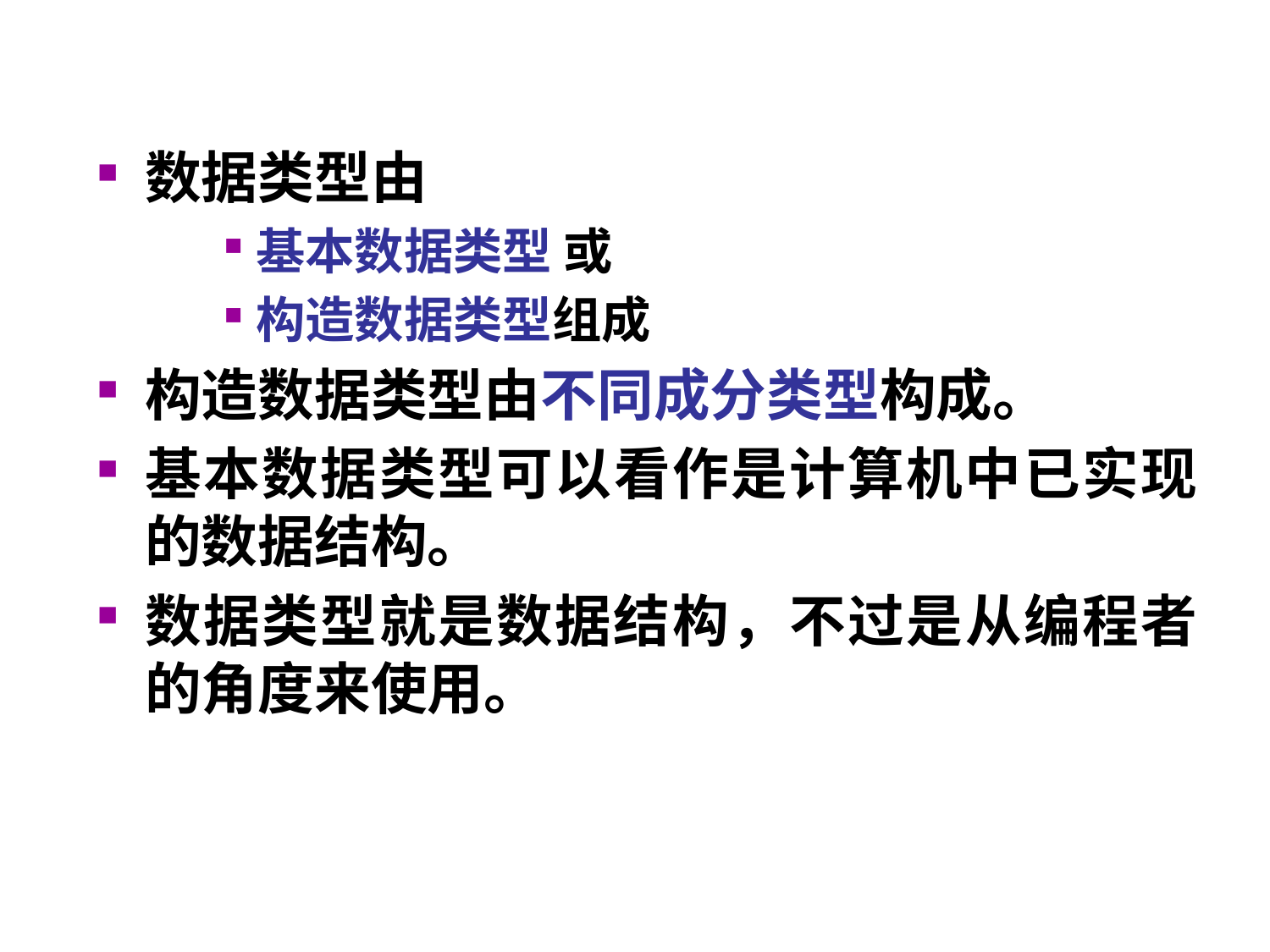

数据类型由
基本数据类型 或
构造数据类型组成
构造数据类型由不同成分类型构成。
基本数据类型可以看作是计算机中已实现的数据结构。
数据类型就是数据结构，不过是从编程者的角度来使用。
32